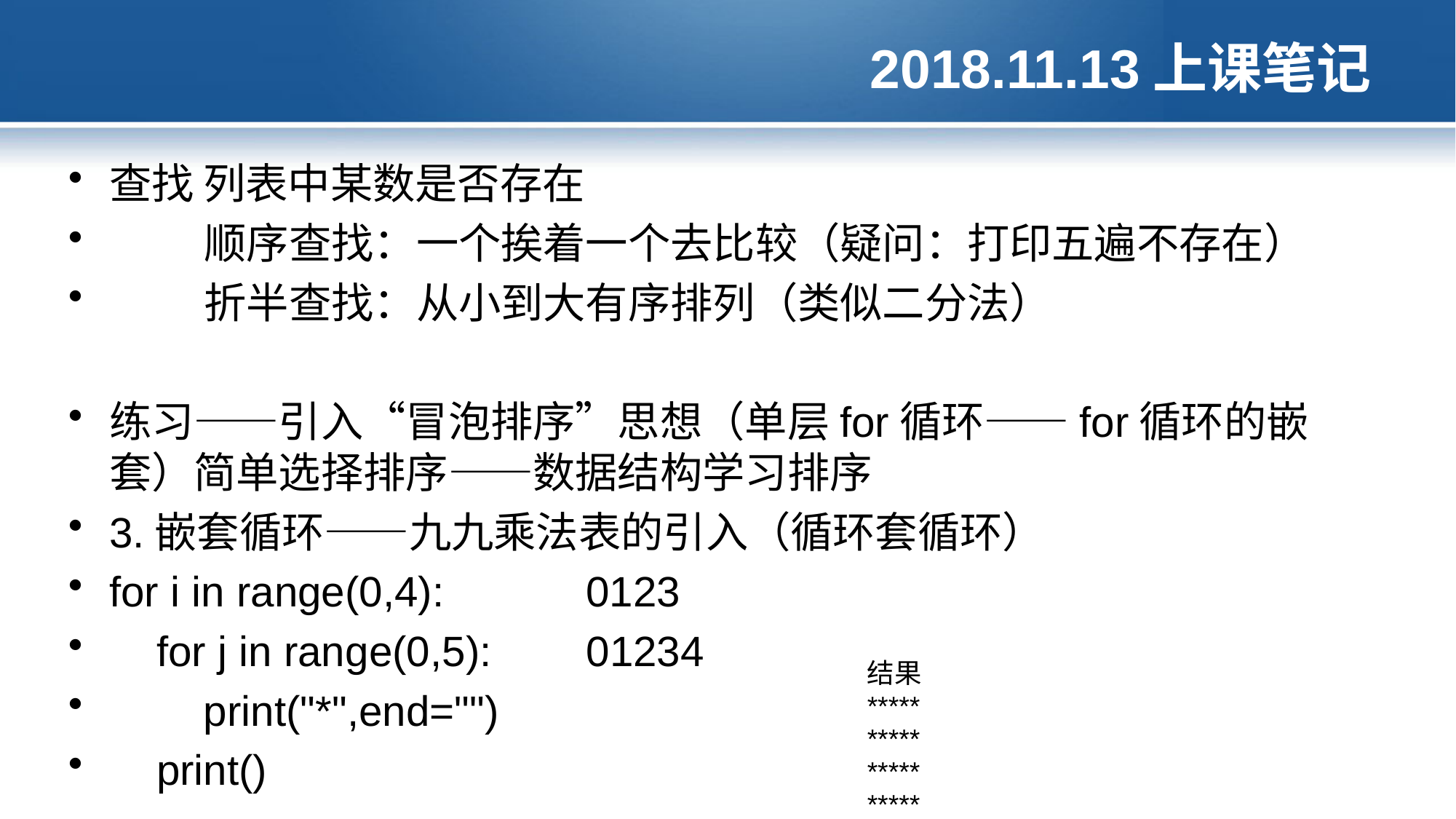

# 2018.11.13上课笔记
查找 列表中某数是否存在
         顺序查找：一个挨着一个去比较（疑问：打印五遍不存在）
         折半查找：从小到大有序排列（类似二分法）

练习——引入“冒泡排序”思想（单层for循环——for循环的嵌套）简单选择排序——数据结构学习排序
3.嵌套循环——九九乘法表的引入（循环套循环）
for i in range(0,4):            0123
    for j in range(0,5):        01234
        print("*",end="")
    print()

结果
*****
*****
*****
*****